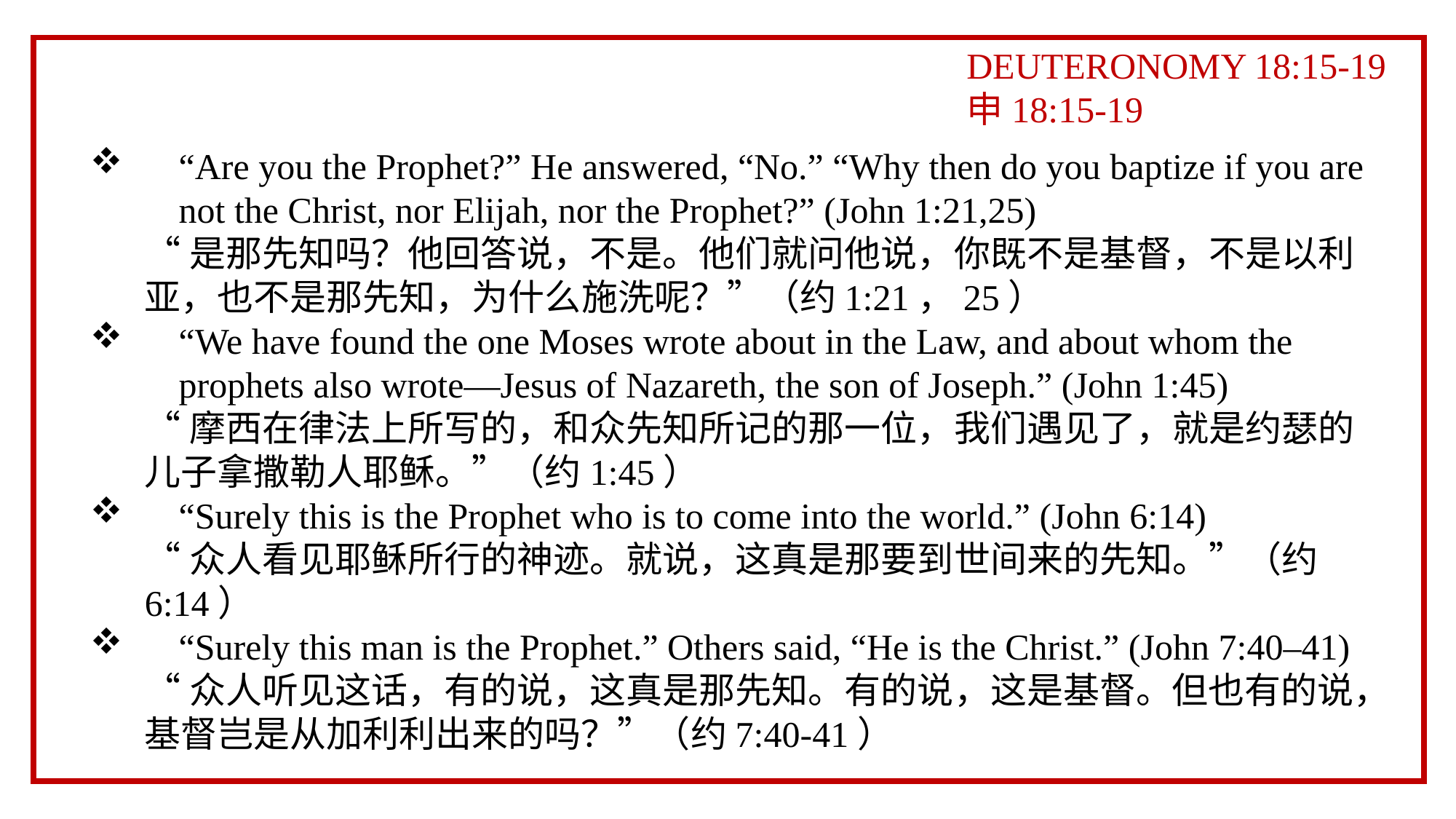

DEUTERONOMY 18:15-19
申18:15-19
“Are you the Prophet?” He answered, “No.” “Why then do you baptize if you are not the Christ, nor Elijah, nor the Prophet?” (John 1:21,25)
“是那先知吗？他回答说，不是。他们就问他说，你既不是基督，不是以利亚，也不是那先知，为什么施洗呢？”（约1:21，25）
“We have found the one Moses wrote about in the Law, and about whom the prophets also wrote—Jesus of Nazareth, the son of Joseph.” (John 1:45)
“摩西在律法上所写的，和众先知所记的那一位，我们遇见了，就是约瑟的儿子拿撒勒人耶稣。”（约1:45）
“Surely this is the Prophet who is to come into the world.” (John 6:14)
“众人看见耶稣所行的神迹。就说，这真是那要到世间来的先知。”（约6:14）
“Surely this man is the Prophet.” Others said, “He is the Christ.” (John 7:40–41)
“众人听见这话，有的说，这真是那先知。有的说，这是基督。但也有的说，基督岂是从加利利出来的吗？”（约7:40-41）